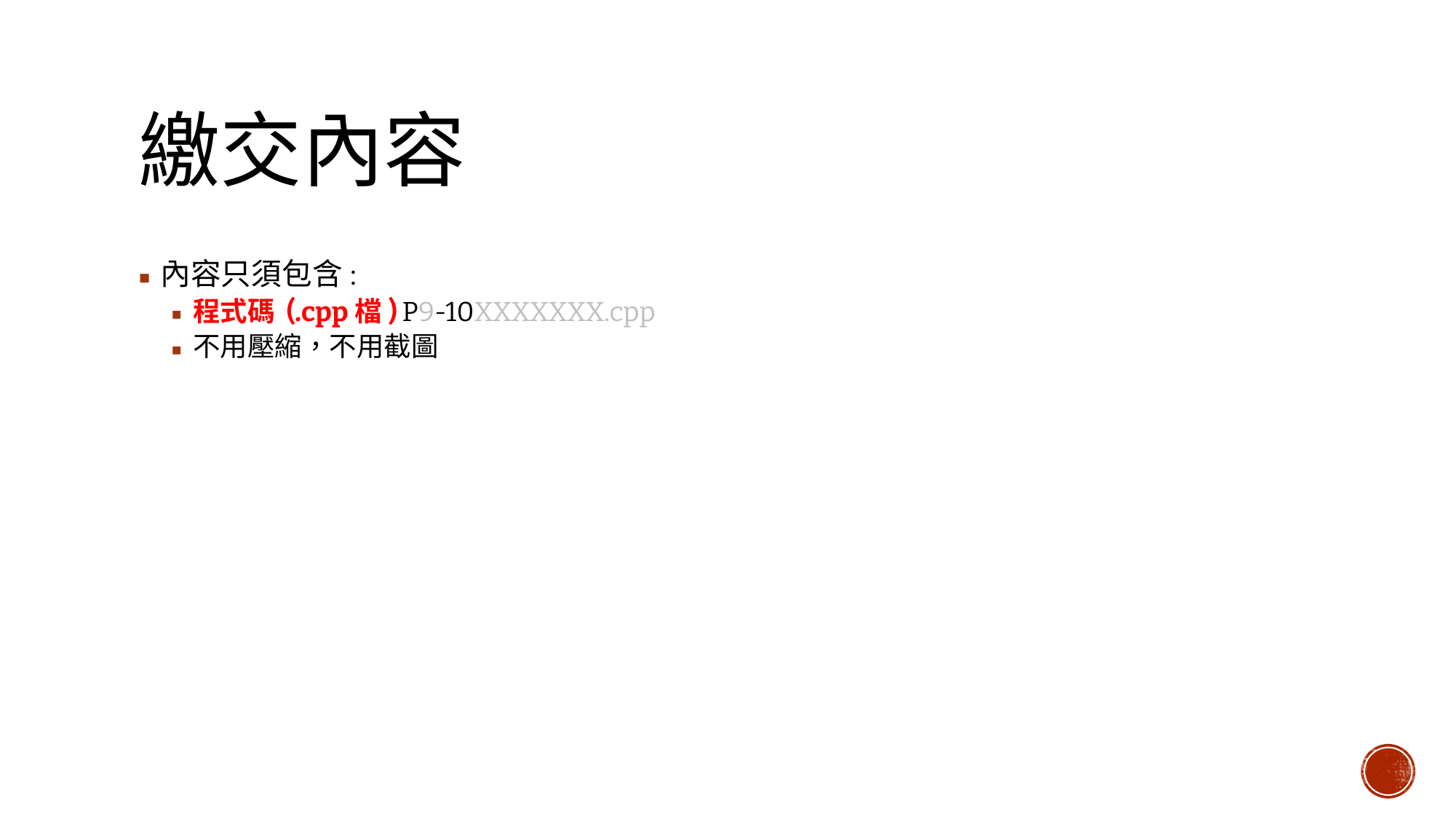

# 繳交內容
內容只須包含:
程式碼 (.cpp檔) P9-10XXXXXXX.cpp
不用壓縮，不用截圖